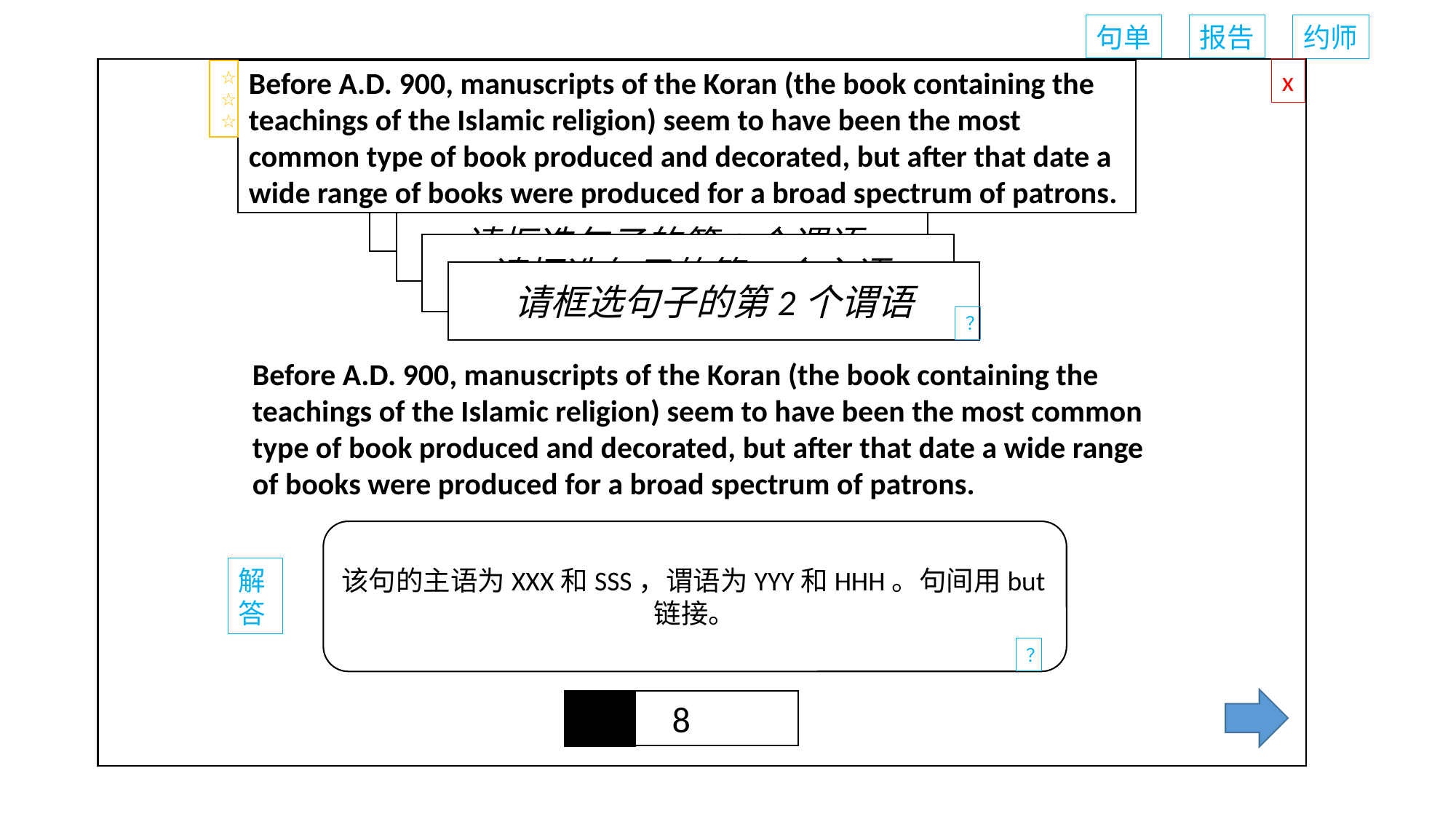

句单
报告
约师

x
☆☆☆
Before A.D. 900, manuscripts of the Koran (the book containing the teachings of the Islamic religion) seem to have been the most common type of book produced and decorated, but after that date a wide range of books were produced for a broad spectrum of patrons.
00: 00
请框选句子的第1个主语
请框选句子的第1个谓语
？
请框选句子的第2个主语
？
请框选句子的第2个谓语
？
？
Before A.D. 900, manuscripts of the Koran (the book containing the teachings of the Islamic religion) seem to have been the most common type of book produced and decorated, but after that date a wide range of books were produced for a broad spectrum of patrons.
该句的主语为XXX和SSS，谓语为YYY和HHH。句间用but链接。
解
答
？

8